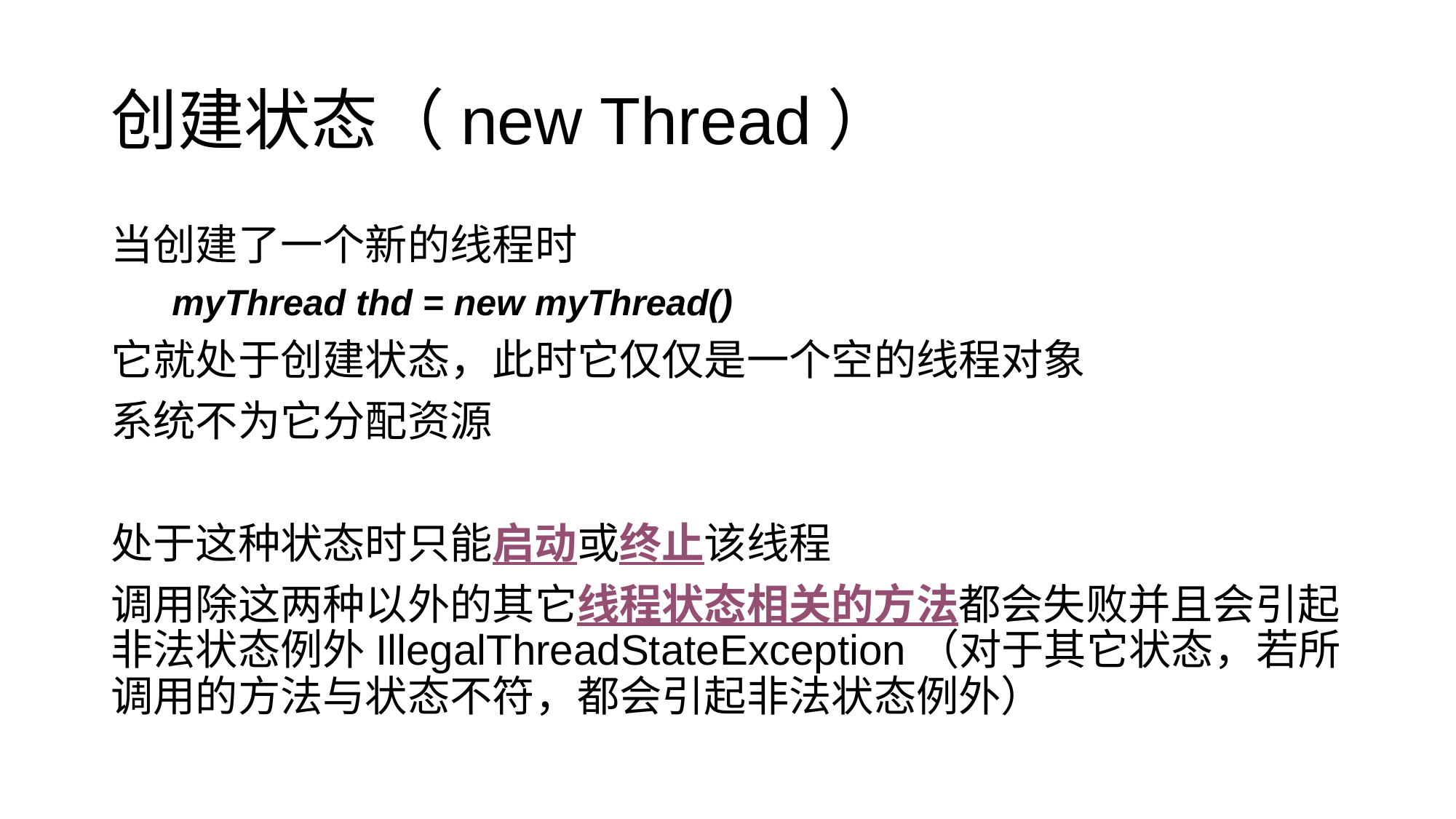

# 创建状态（new Thread）
当创建了一个新的线程时
      myThread thd = new myThread()
它就处于创建状态，此时它仅仅是一个空的线程对象
系统不为它分配资源

处于这种状态时只能启动或终止该线程
调用除这两种以外的其它线程状态相关的方法都会失败并且会引起非法状态例外IllegalThreadStateException（对于其它状态，若所调用的方法与状态不符，都会引起非法状态例外）